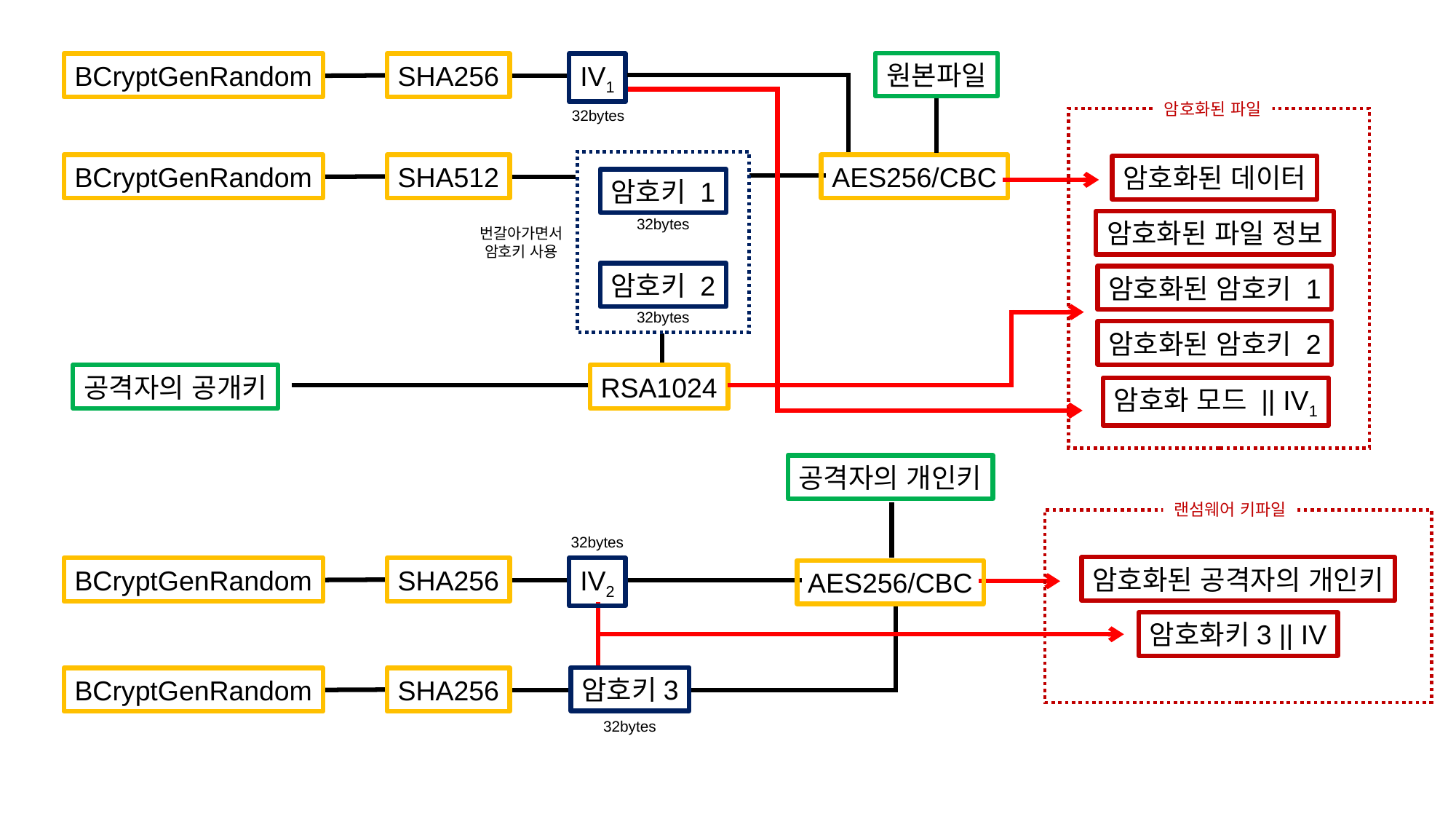

원본파일
BCryptGenRandom
SHA256
IV1
암호화된 파일
32bytes

BCryptGenRandom
SHA512
AES256/CBC
암호화된 데이터
암호키 1
32bytes
암호화된 파일 정보
번갈아가면서
암호키 사용
암호키 2
암호화된 암호키 1
32bytes
암호화된 암호키 2
공격자의 공개키
RSA1024
암호화 모드 || IV1
공격자의 개인키
랜섬웨어 키파일

32bytes
암호화된 공격자의 개인키
BCryptGenRandom
SHA256
IV2
AES256/CBC
암호화키3 || IV
암호키3
BCryptGenRandom
SHA256
32bytes